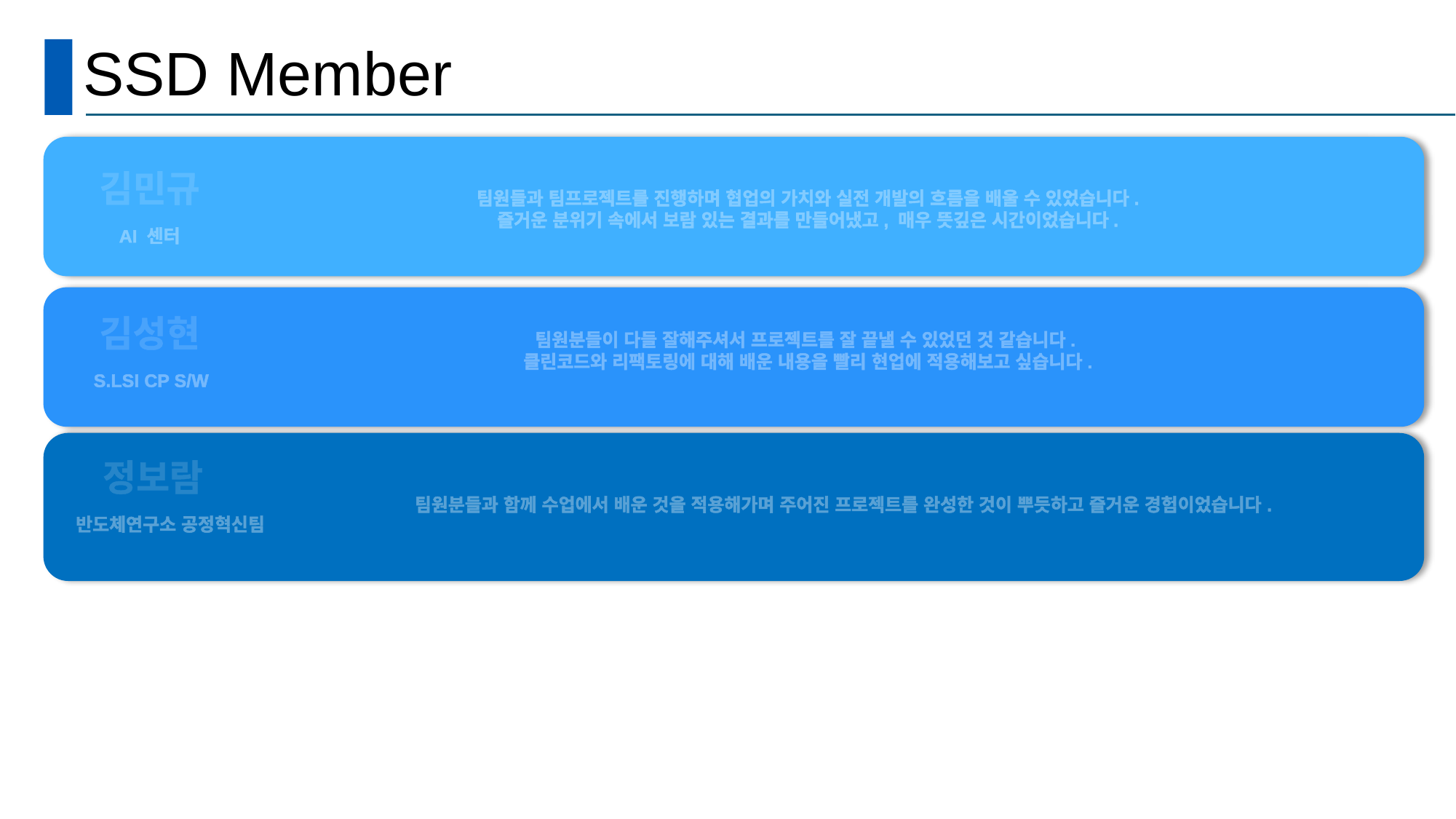

# SSD Member

김민규
팀원들과 팀프로젝트를 진행하며 협업의 가치와 실전 개발의 흐름을 배울 수 있었습니다.
즐거운 분위기 속에서 보람 있는 결과를 만들어냈고, 매우 뜻깊은 시간이었습니다.
AI 센터

김성현
팀원분들이 다들 잘해주셔서 프로젝트를 잘 끝낼 수 있었던 것 같습니다.
클린코드와 리팩토링에 대해 배운 내용을 빨리 현업에 적용해보고 싶습니다.
S.LSI CP S/W

정보람
팀원분들과 함께 수업에서 배운 것을 적용해가며 주어진 프로젝트를 완성한 것이 뿌듯하고 즐거운 경험이었습니다.
반도체연구소 공정혁신팀